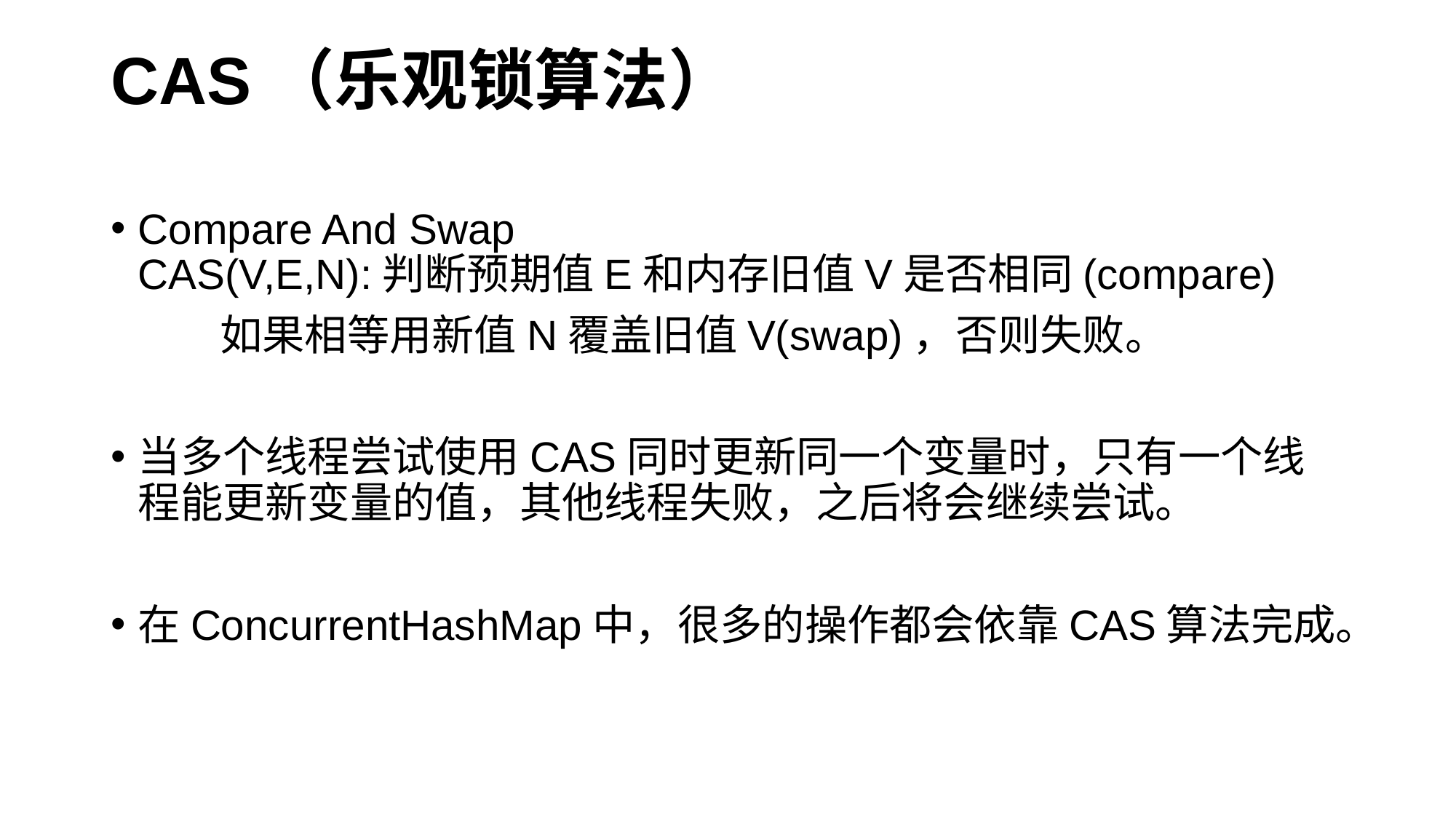

# CAS（乐观锁算法）
Compare And Swap
CAS(V,E,N):判断预期值E和内存旧值V是否相同(compare)
	如果相等用新值N覆盖旧值V(swap)，否则失败。

当多个线程尝试使用CAS同时更新同一个变量时，只有一个线程能更新变量的值，其他线程失败，之后将会继续尝试。

在ConcurrentHashMap中，很多的操作都会依靠CAS算法完成。